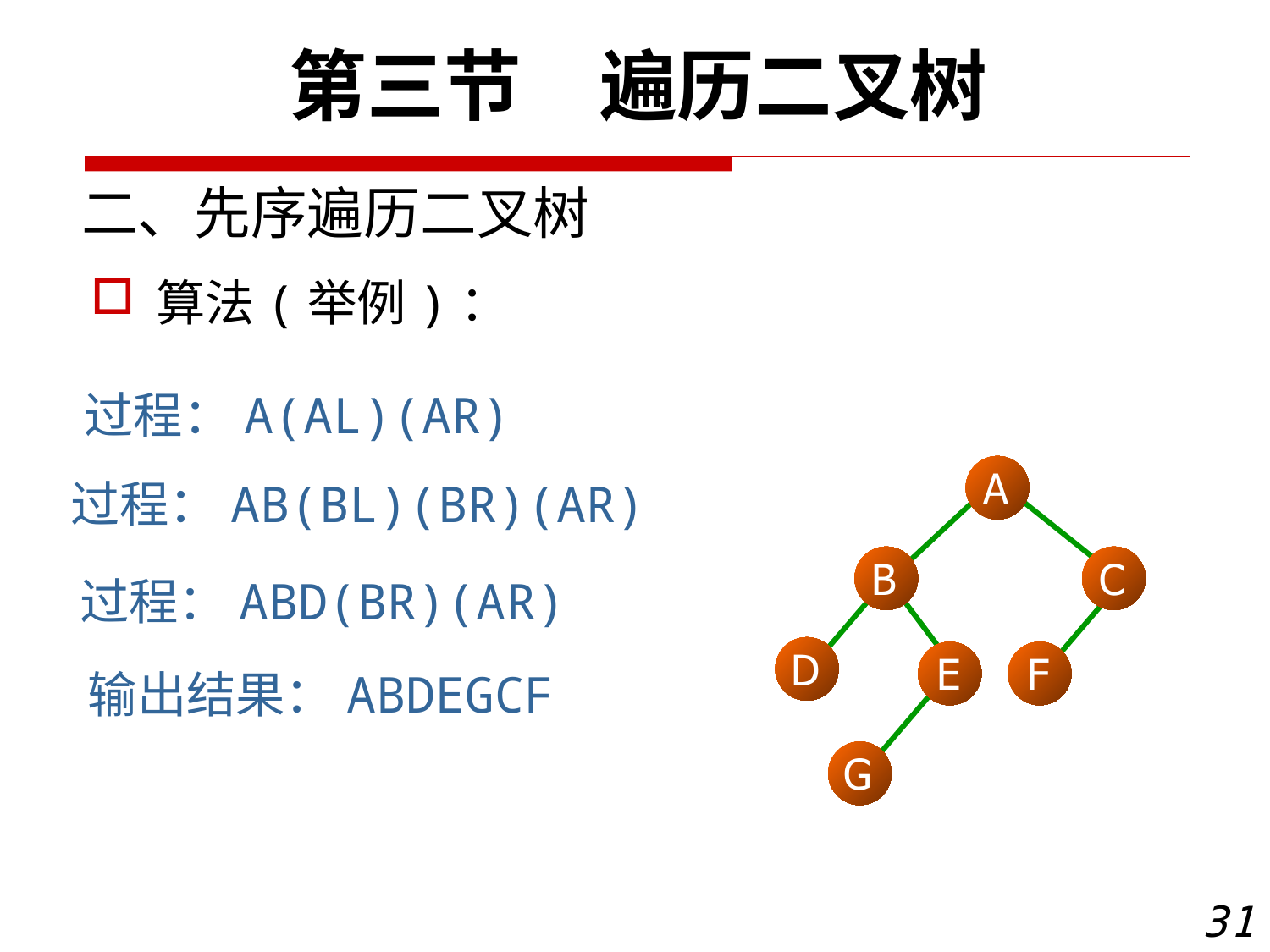

第三节　遍历二叉树
# 二、先序遍历二叉树
算法(举例)：
过程：A(AL)(AR)
A

B
C

D
E
F

G
过程：AB(BL)(BR)(AR)

过程：ABD(BR)(AR)

输出结果：ABDEGCF

31